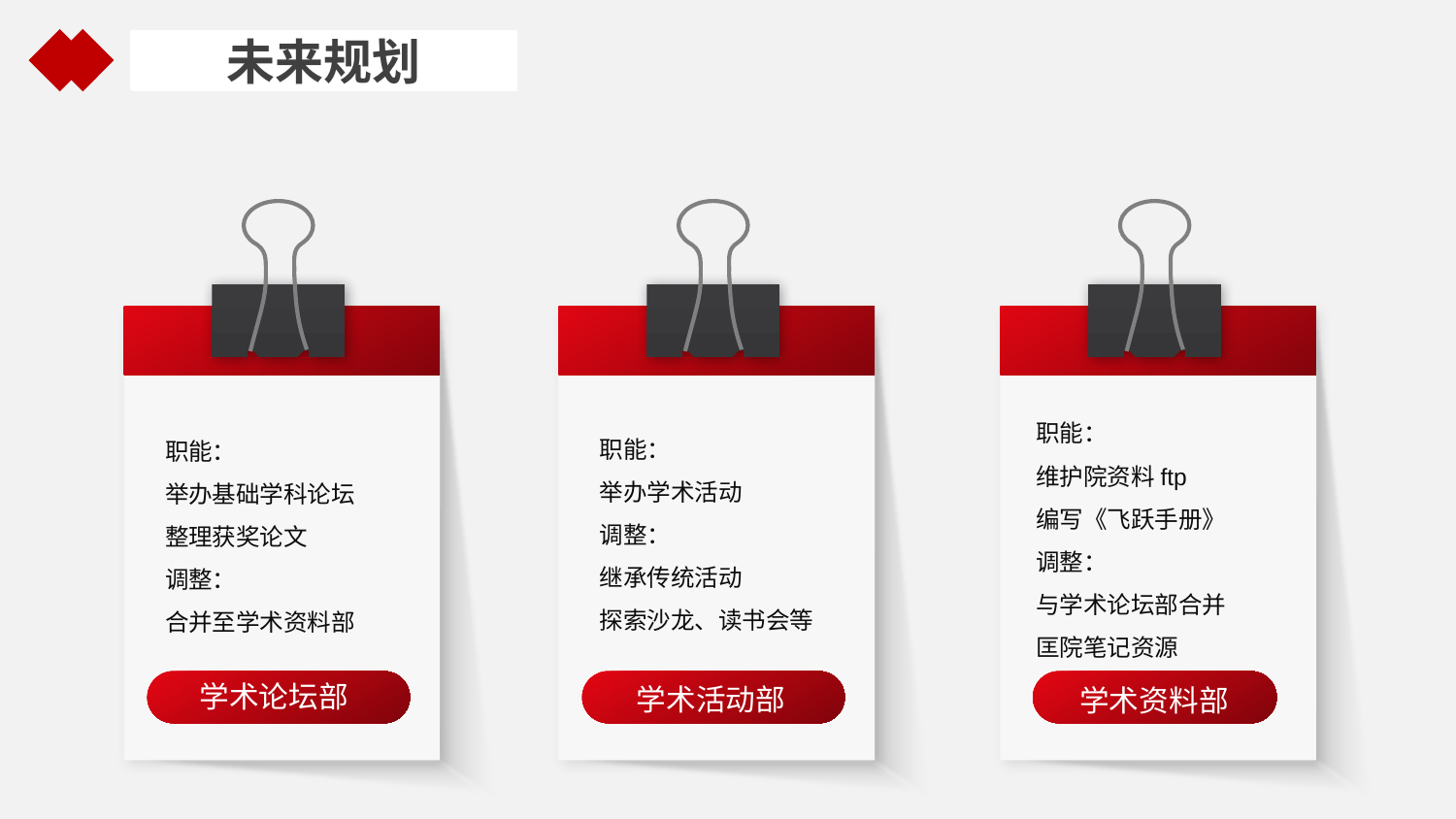

未来规划

职能：
维护院资料ftp
编写《飞跃手册》
调整：
与学术论坛部合并
匡院笔记资源
职能：
举办学术活动
调整：
继承传统活动
探索沙龙、读书会等
职能：
举办基础学科论坛
整理获奖论文
调整：
合并至学术资料部

学术资料部

学术论坛部

学术活动部